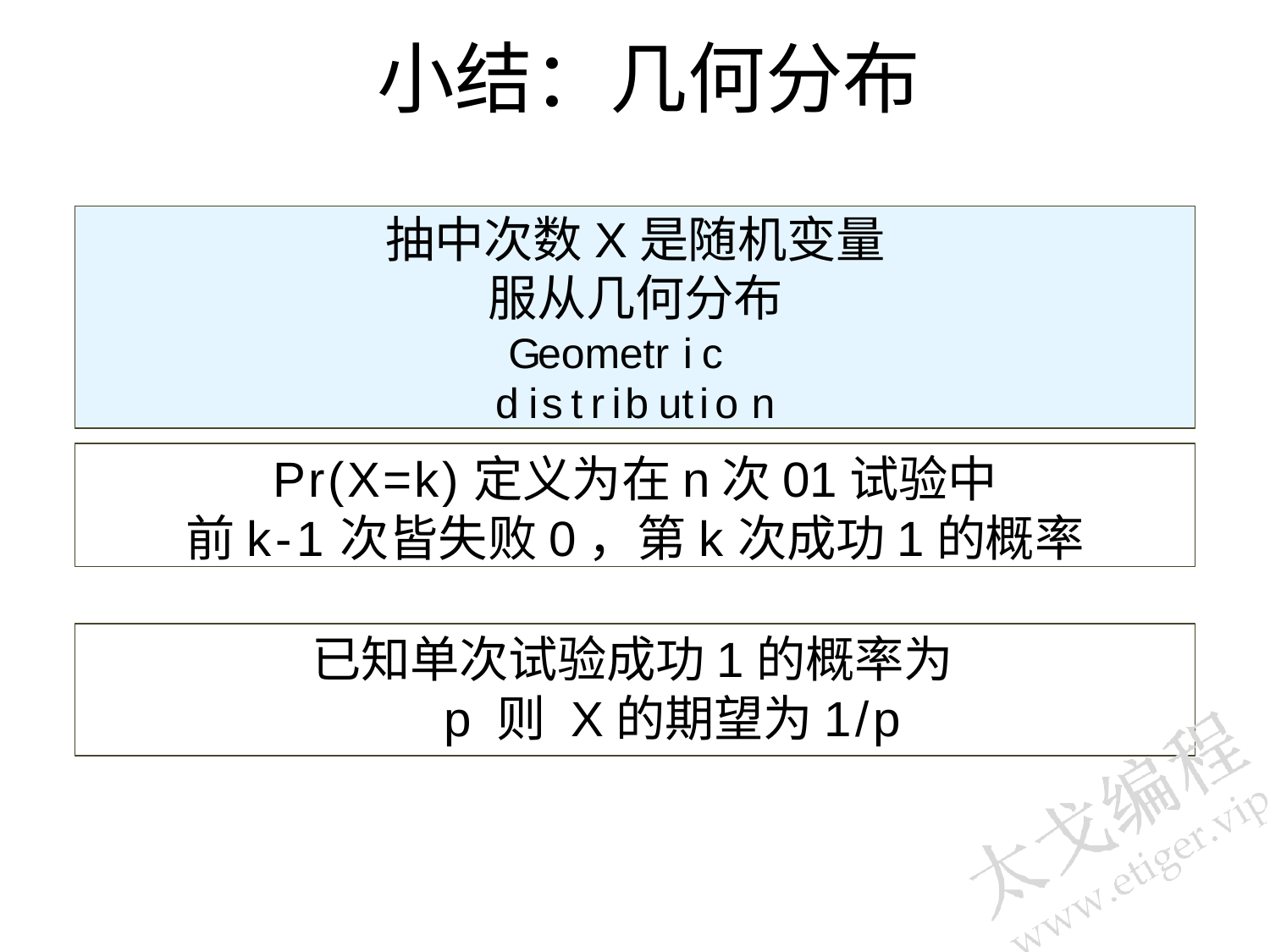

# 小结：几何分布
抽中次数X是随机变量 服从几何分布 Geometric	distribution
Pr(X=k)定义为在n次01试验中
前k-1次皆失败0，第k次成功1的概率

已知单次试验成功1的概率为p 则	X的期望为1/p